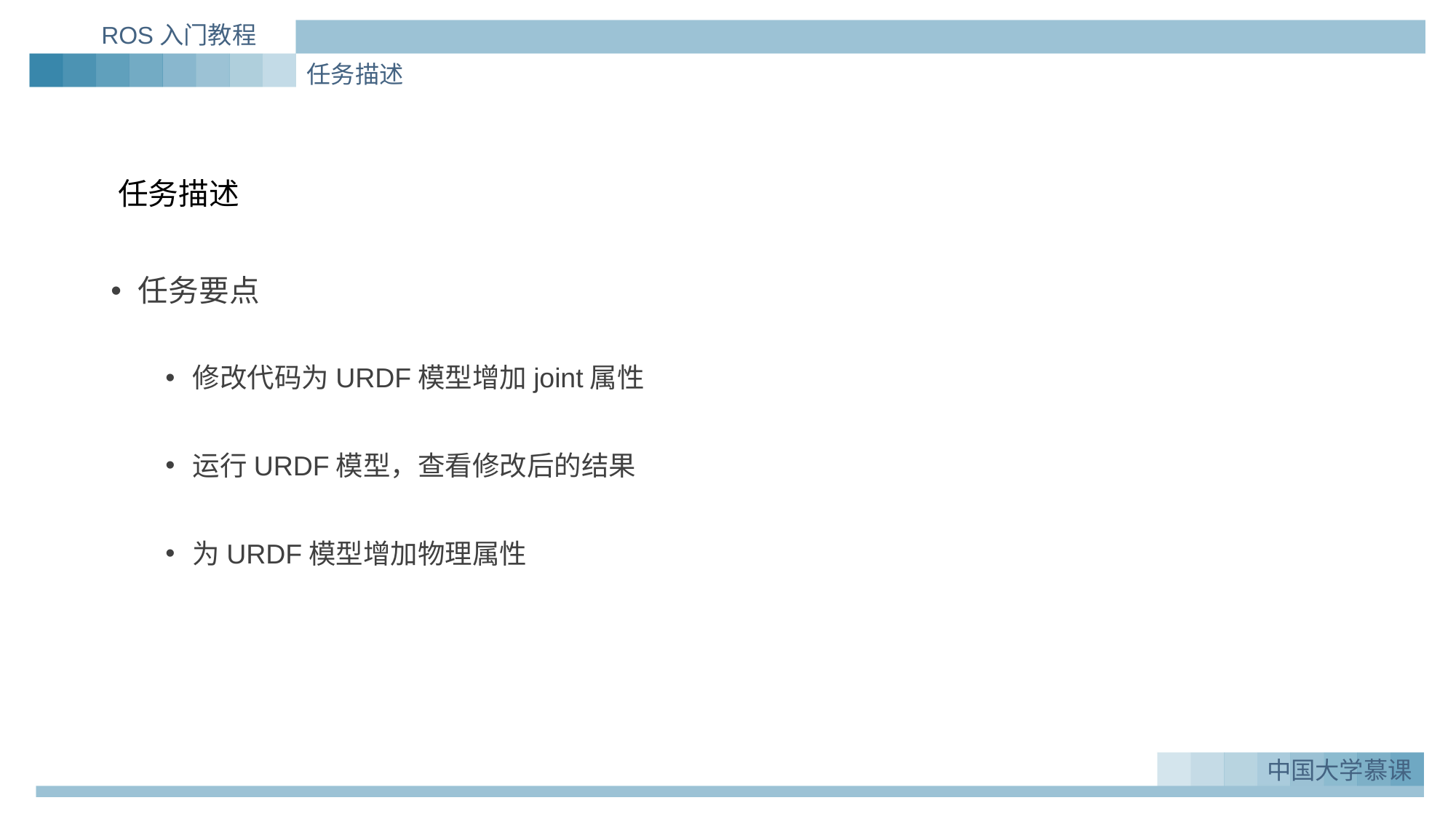

ROS入门教程
任务描述
# 任务描述

任务要点

修改代码为URDF模型增加joint属性

运行URDF模型，查看修改后的结果

为URDF模型增加物理属性

中国大学慕课